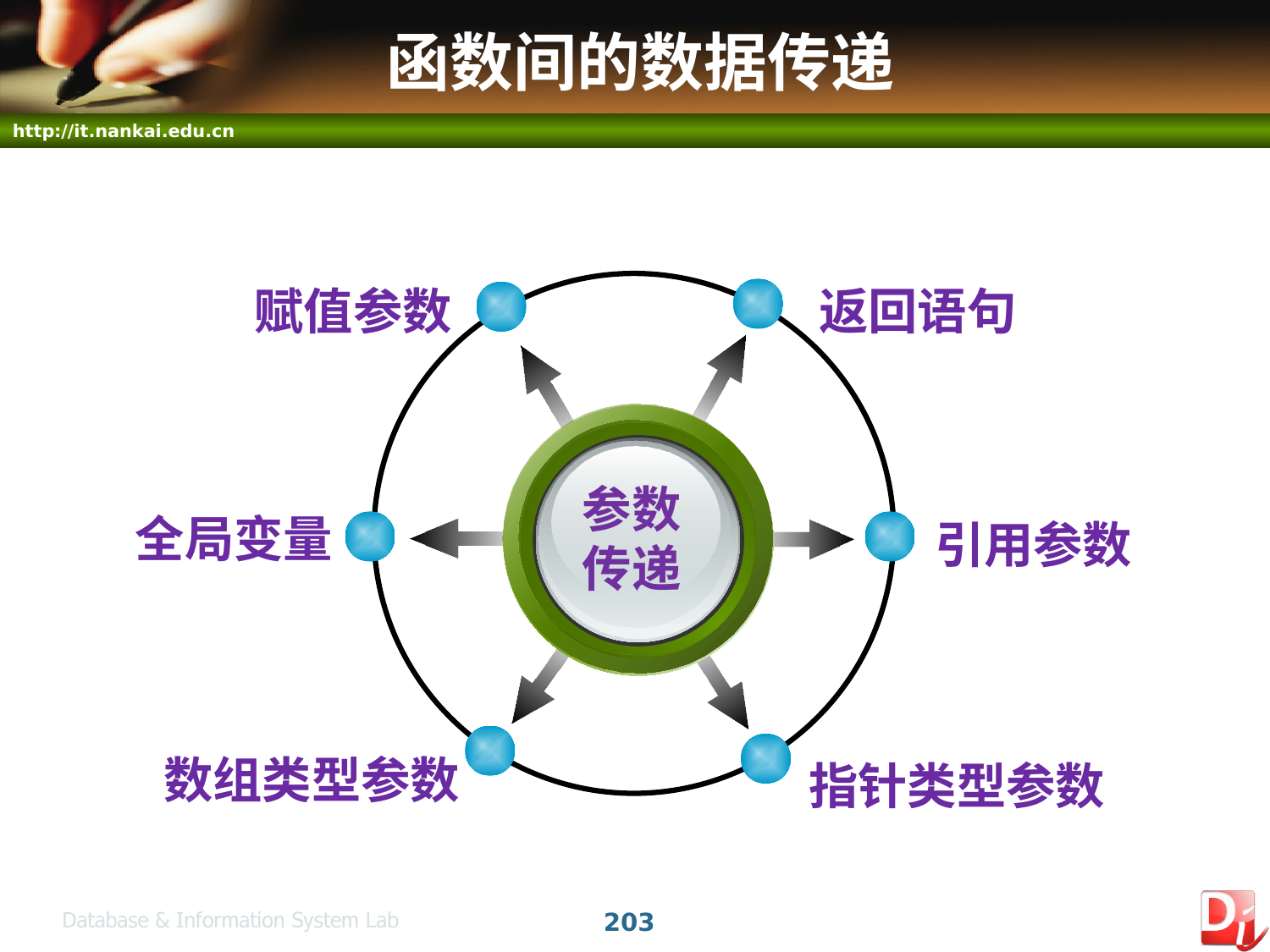

# 函数间的数据传递
返回语句
赋值参数

参数
传递
全局变量
引用参数

数组类型参数

指针类型参数
203
Database & Information System Lab